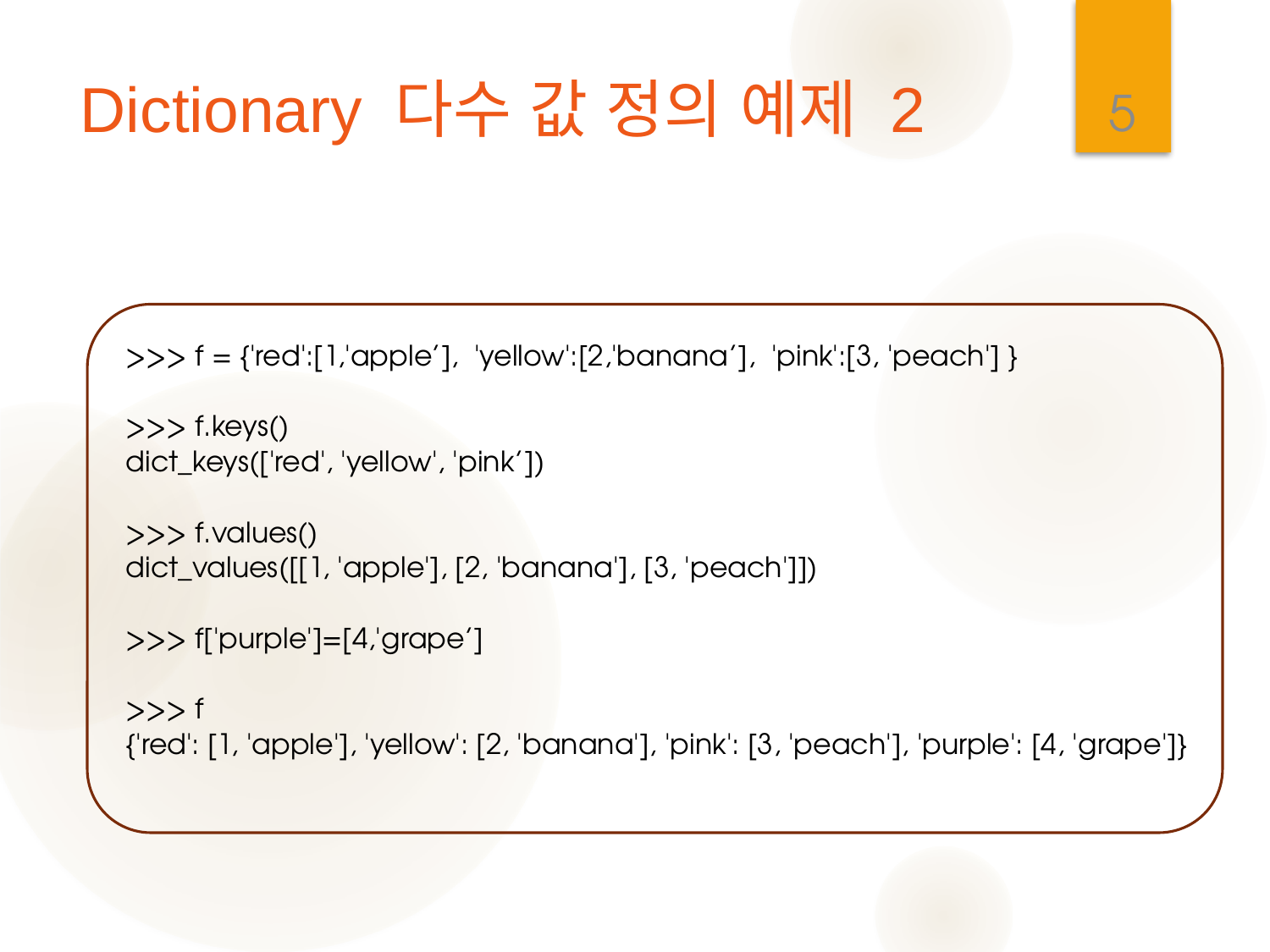

5
# Dictionary 다수 값 정의 예제 2

>>> f = {'red':[1,'apple’],  'yellow':[2,'banana’],  'pink':[3, 'peach'] }

>>> f.keys()
dict_keys(['red', 'yellow', 'pink’])

>>> f.values()
dict_values([[1, 'apple'], [2, 'banana'], [3, 'peach']])

>>> f['purple']=[4,'grape’]

>>> f
{'red': [1, 'apple'], 'yellow': [2, 'banana'], 'pink': [3, 'peach'], 'purple': [4, 'grape']}